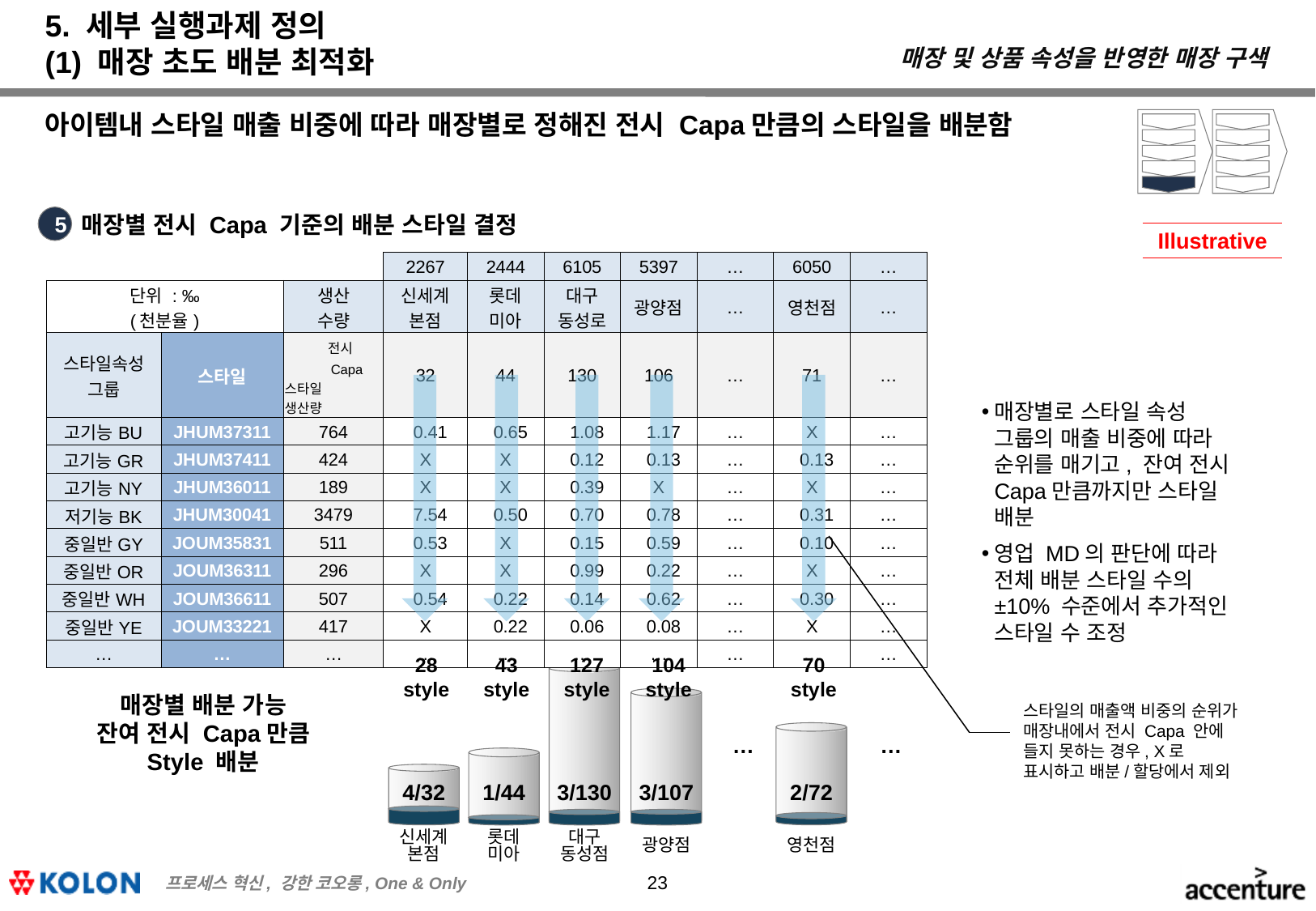

# 5. 세부 실행과제 정의 (1) 매장 초도 배분 최적화
매장 및 상품 속성을 반영한 매장 구색
아이템내 스타일 매출 비중에 따라 매장별로 정해진 전시 Capa만큼의 스타일을 배분함

매장별 전시 Capa 기준의 배분 스타일 결정
5
Illustrative
|  |  |  | 2267 | 2444 | 6105 | 5397 | … | 6050 | … |
| --- | --- | --- | --- | --- | --- | --- | --- | --- | --- |
| 단위 : ‰ (천분율) |  | 생산 수량 | 신세계 본점 | 롯데 미아 | 대구 동성로 | 광양점 | … | 영천점 | … |
| 스타일속성 그룹 | 스타일 | 전시 Capa 스타일 생산량 | 32 | 44 | 130 | 106 | … | 71 | … |
| 고기능BU | JHUM37311 | 764 | 0.41 | 0.65 | 1.08 | 1.17 | … | X | … |
| 고기능GR | JHUM37411 | 424 | X | X | 0.12 | 0.13 | … | 0.13 | … |
| 고기능NY | JHUM36011 | 189 | X | X | 0.39 | X | … | X | … |
| 저기능BK | JHUM30041 | 3479 | 7.54 | 0.50 | 0.70 | 0.78 | … | 0.31 | … |
| 중일반GY | JOUM35831 | 511 | 0.53 | X | 0.15 | 0.59 | … | 0.10 | … |
| 중일반OR | JOUM36311 | 296 | X | X | 0.99 | 0.22 | … | X | … |
| 중일반WH | JOUM36611 | 507 | 0.54 | 0.22 | 0.14 | 0.62 | … | 0.30 | … |
| 중일반YE | JOUM33221 | 417 | X | 0.22 | 0.06 | 0.08 | … | X | … |
| … | … | … | … | … | … | … | … | … | … |

매장별로 스타일 속성 그룹의 매출 비중에 따라
순위를 매기고, 잔여 전시 Capa만큼까지만 스타일 배분
영업 MD의 판단에 따라 전체 배분 스타일 수의 ±10% 수준에서 추가적인 스타일 수 조정
28
style
43
style
127
style
104
style
70
style

매장별 배분 가능 잔여 전시 Capa만큼
Style 배분
스타일의 매출액 비중의 순위가 매장내에서 전시 Capa 안에 들지 못하는 경우, X로 표시하고 배분/할당에서 제외

…
…

4/32
1/44
3/130
3/107
2/72

신세계
본점
롯데
미아
대구
동성점
광양점
영천점